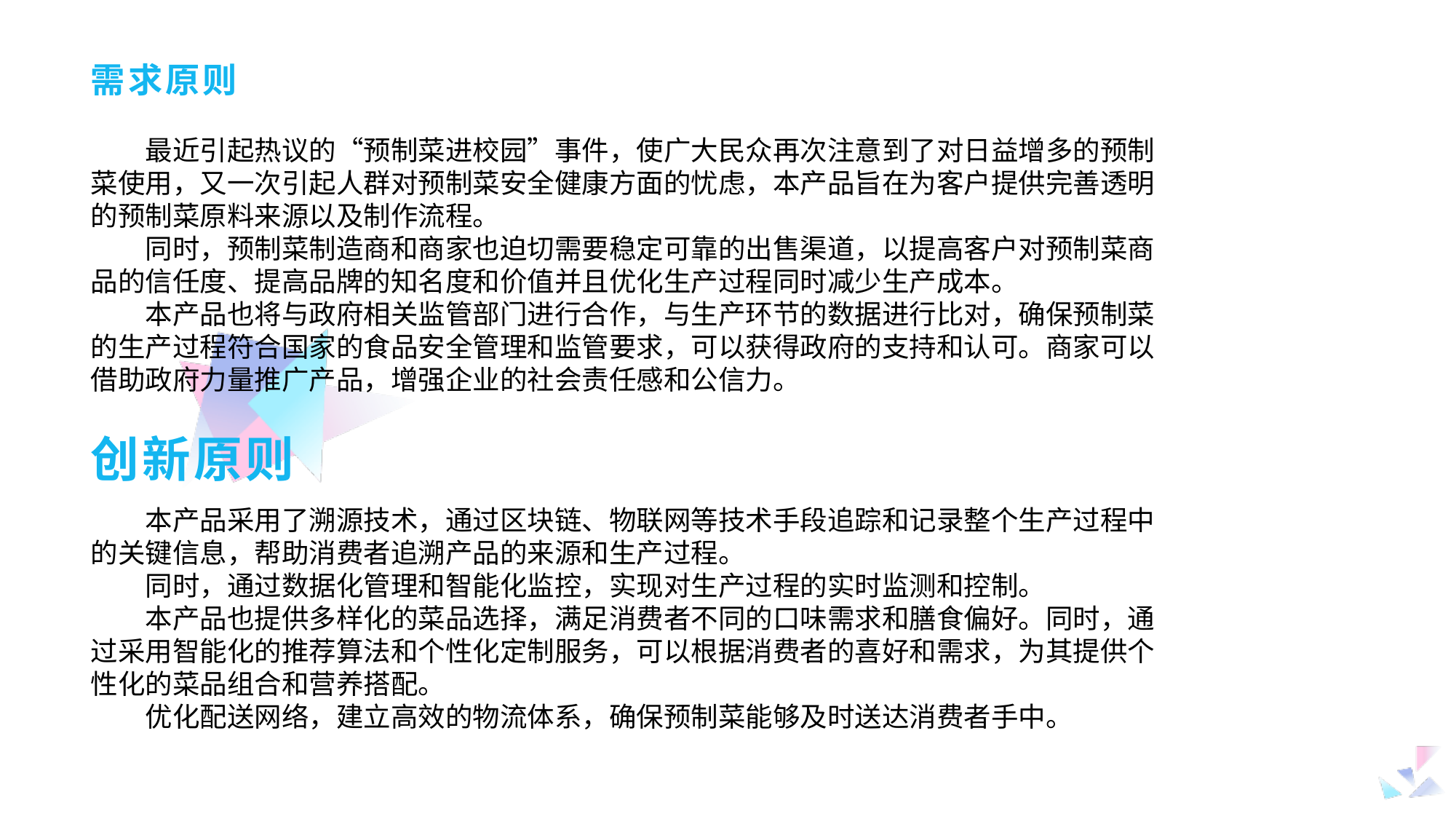

# 需求原则
最近引起热议的“预制菜进校园”事件，使广大民众再次注意到了对日益增多的预制菜使用，又一次引起人群对预制菜安全健康方面的忧虑，本产品旨在为客户提供完善透明的预制菜原料来源以及制作流程。
同时，预制菜制造商和商家也迫切需要稳定可靠的出售渠道，以提高客户对预制菜商品的信任度、提高品牌的知名度和价值并且优化生产过程同时减少生产成本。
本产品也将与政府相关监管部门进行合作，与生产环节的数据进行比对，确保预制菜的生产过程符合国家的食品安全管理和监管要求，可以获得政府的支持和认可。商家可以借助政府力量推广产品，增强企业的社会责任感和公信力。
创新原则
本产品采用了溯源技术，通过区块链、物联网等技术手段追踪和记录整个生产过程中的关键信息，帮助消费者追溯产品的来源和生产过程。
同时，通过数据化管理和智能化监控，实现对生产过程的实时监测和控制。
本产品也提供多样化的菜品选择，满足消费者不同的口味需求和膳食偏好。同时，通过采用智能化的推荐算法和个性化定制服务，可以根据消费者的喜好和需求，为其提供个性化的菜品组合和营养搭配。
优化配送网络，建立高效的物流体系，确保预制菜能够及时送达消费者手中。